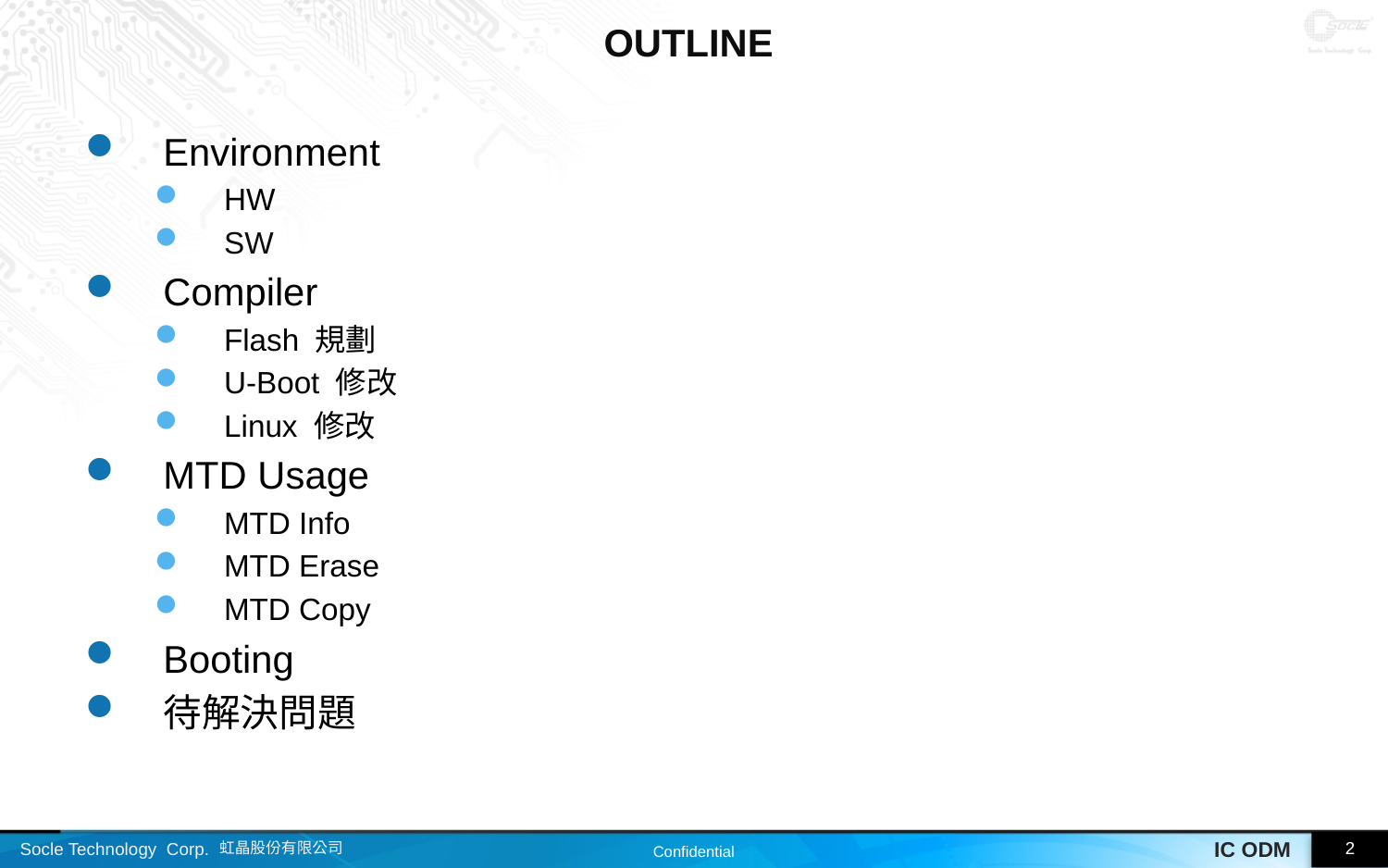

# OUTLINE
Environment
HW
SW
Compiler
Flash 規劃
U-Boot 修改
Linux 修改
MTD Usage
MTD Info
MTD Erase
MTD Copy
Booting
待解決問題